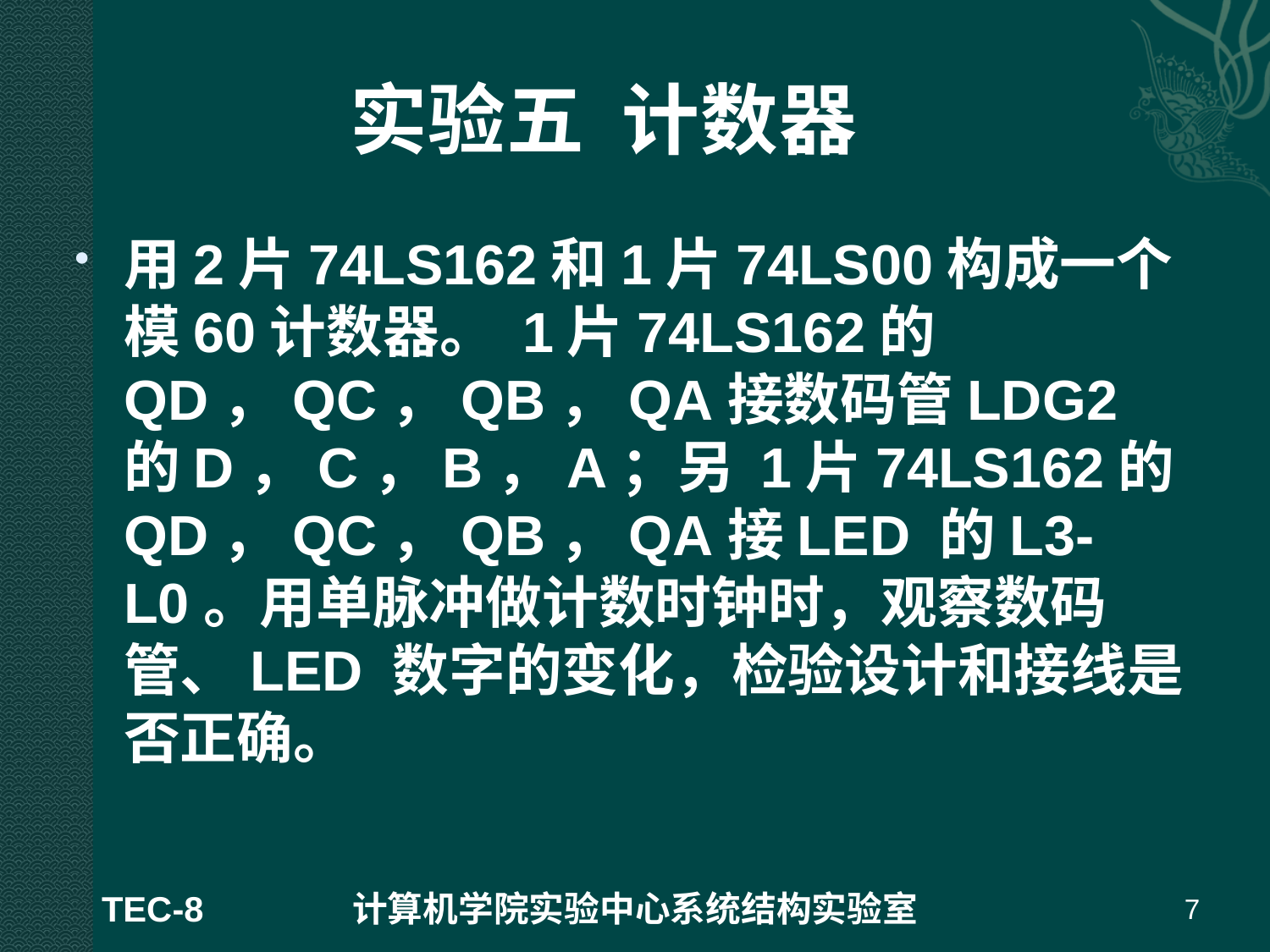

# 实验五  计数器
用2片74LS162和1片74LS00构成一个模60计数器。 1片74LS162的QD，QC，QB，QA接数码管LDG2 的D，C，B，A；另 1片74LS162的QD，QC，QB，QA接LED 的L3-L0。用单脉冲做计数时钟时，观察数码管、LED 数字的变化，检验设计和接线是否正确。

TEC-8
计算机学院实验中心系统结构实验室
7